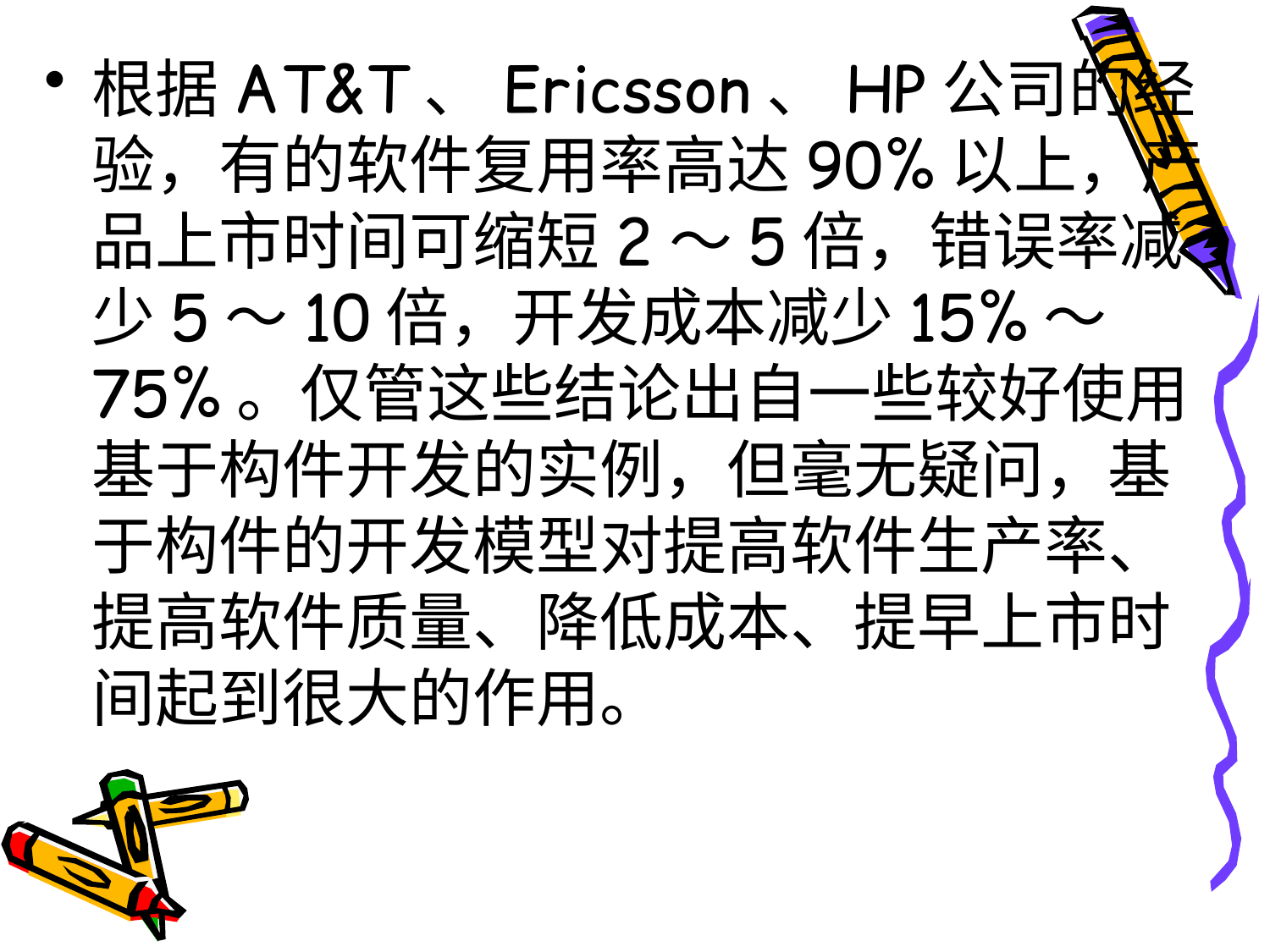

根据AT&T、Ericsson、HP公司的经验，有的软件复用率高达90%以上，产品上市时间可缩短2～5倍，错误率减少5～10倍，开发成本减少15%～75%。仅管这些结论出自一些较好使用基于构件开发的实例，但毫无疑问，基于构件的开发模型对提高软件生产率、提高软件质量、降低成本、提早上市时间起到很大的作用。